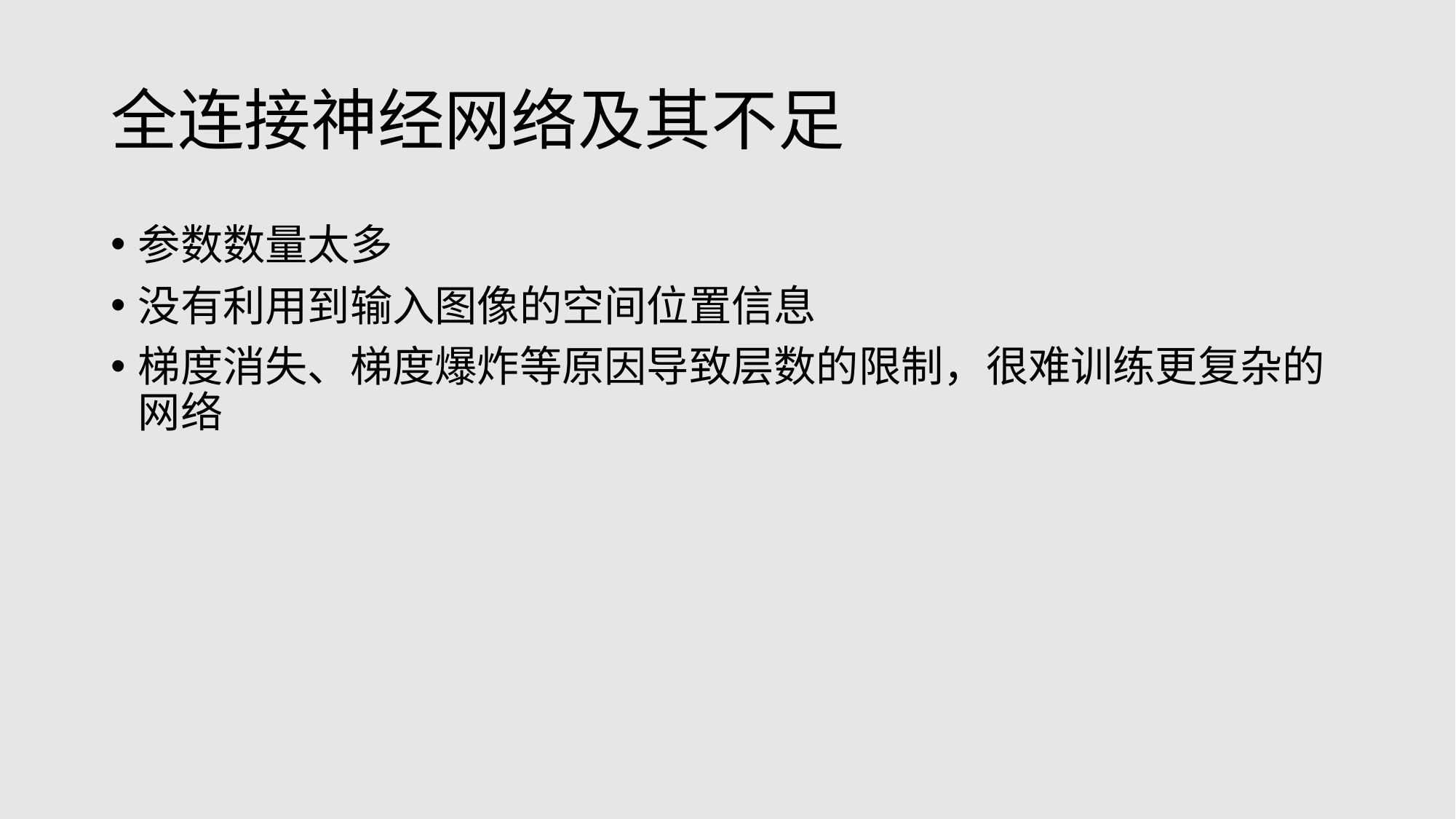

# 全连接神经网络及其不足
参数数量太多
没有利用到输入图像的空间位置信息
梯度消失、梯度爆炸等原因导致层数的限制，很难训练更复杂的网络